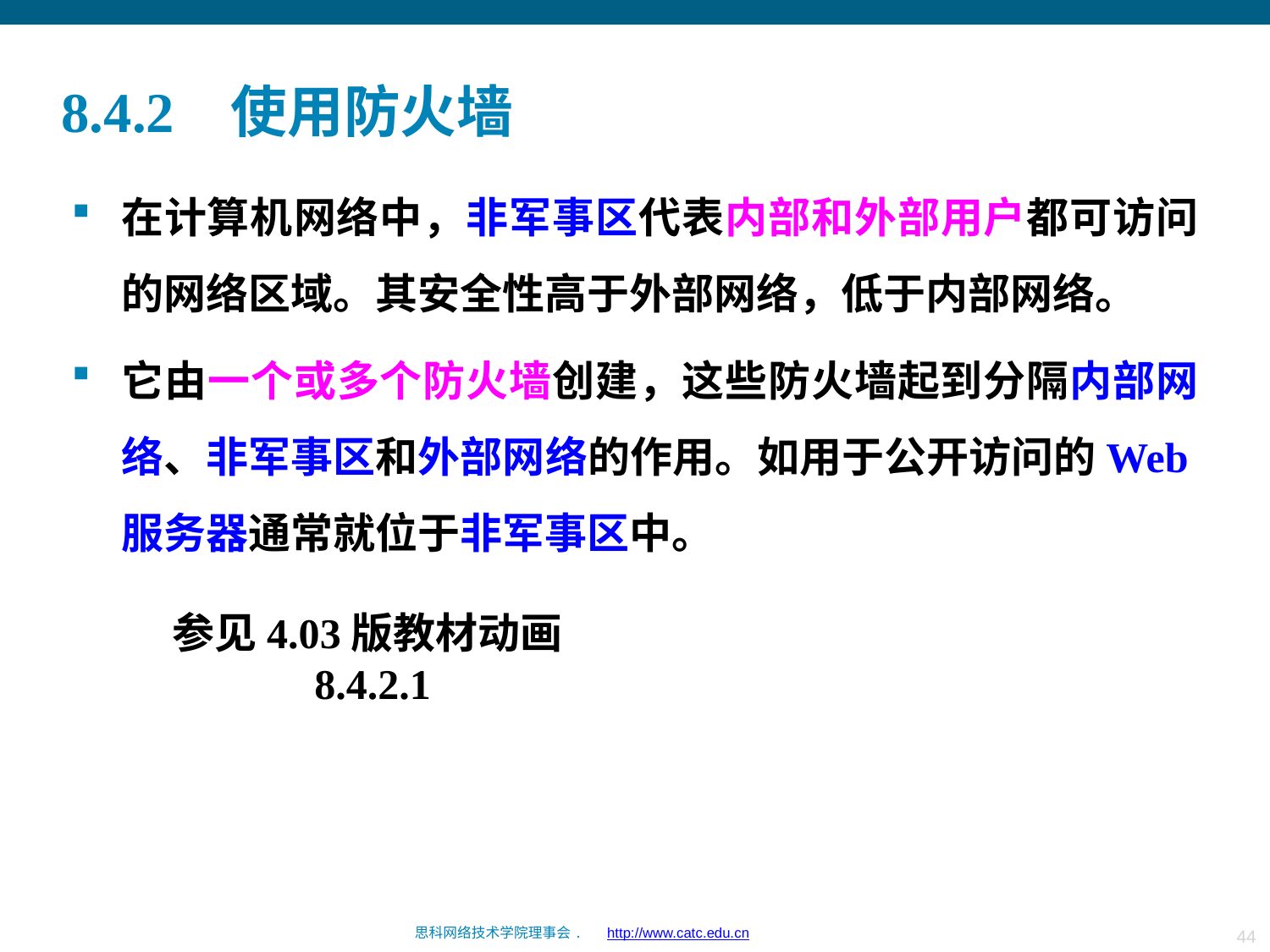

8.4.2   使用防火墙
在计算机网络中，非军事区代表内部和外部用户都可访问的网络区域。其安全性高于外部网络，低于内部网络。
它由一个或多个防火墙创建，这些防火墙起到分隔内部网络、非军事区和外部网络的作用。如用于公开访问的Web服务器通常就位于非军事区中。
参见4.03版教材动画8.4.2.1